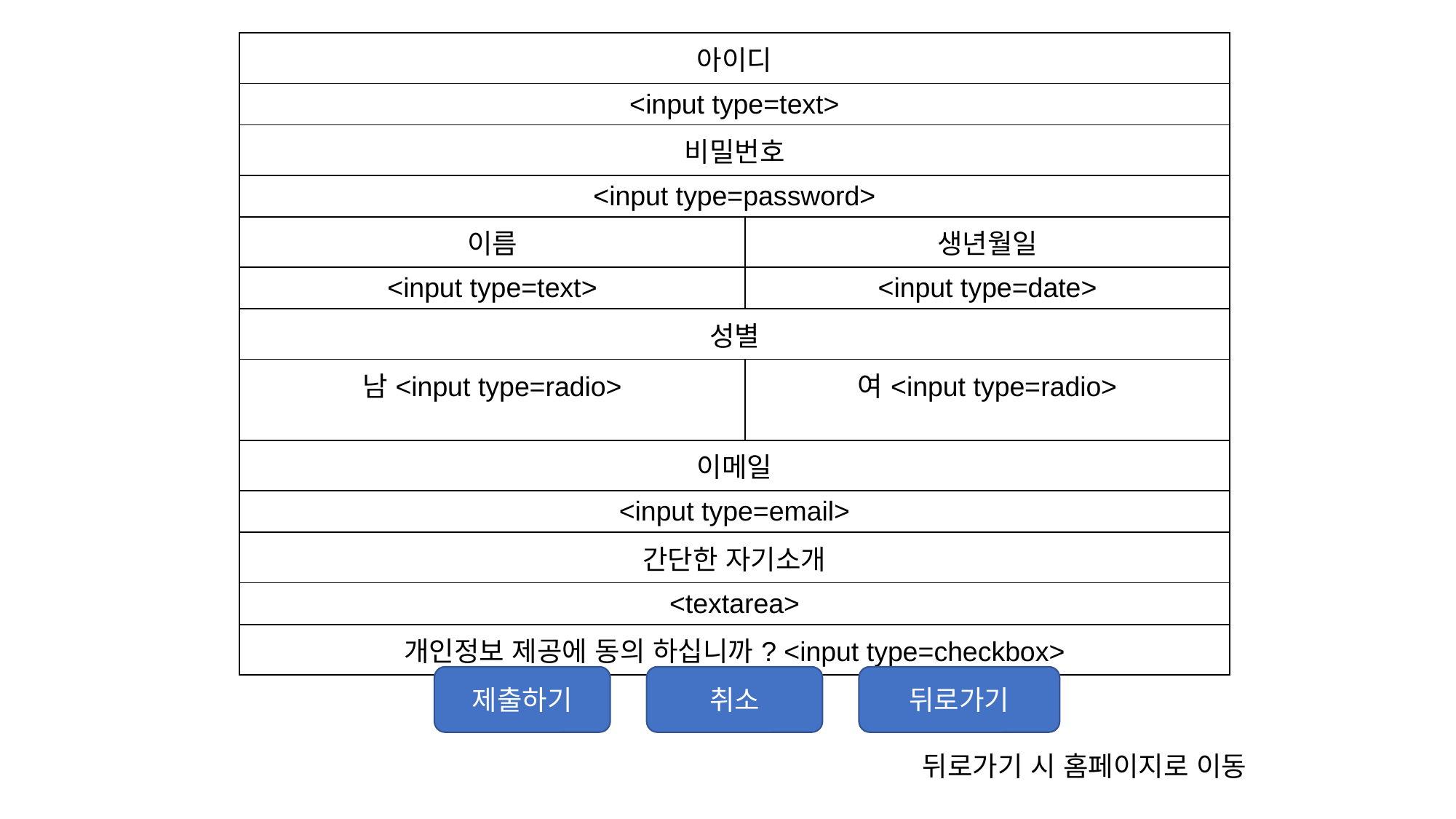

| 아이디 |  |
| --- | --- |
| <input type=text> |  |
| 비밀번호 |  |
| <input type=password> |  |
| 이름 | 생년월일 |
| <input type=text> | <input type=date> |
| 성별 |  |
| 남<input type=radio> | 여<input type=radio> |
| 이메일 |  |
| <input type=email> |  |
| 간단한 자기소개 |  |
| <textarea> |  |
| 개인정보 제공에 동의 하십니까? <input type=checkbox> |  |
제출하기
취소
뒤로가기
뒤로가기 시 홈페이지로 이동